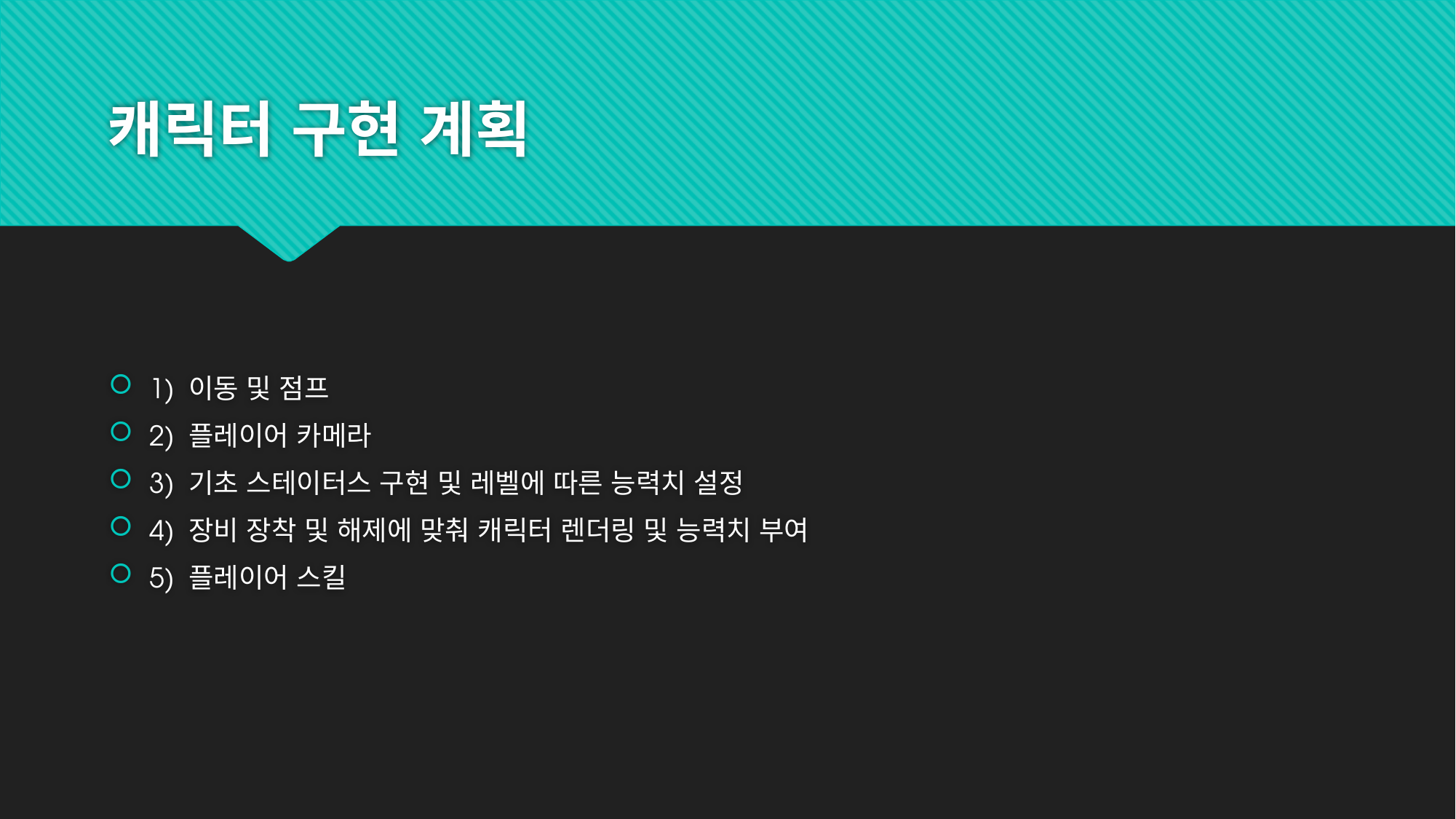

# 캐릭터 구현 계획
1) 이동 및 점프
2) 플레이어 카메라
3) 기초 스테이터스 구현 및 레벨에 따른 능력치 설정
4) 장비 장착 및 해제에 맞춰 캐릭터 렌더링 및 능력치 부여
5) 플레이어 스킬